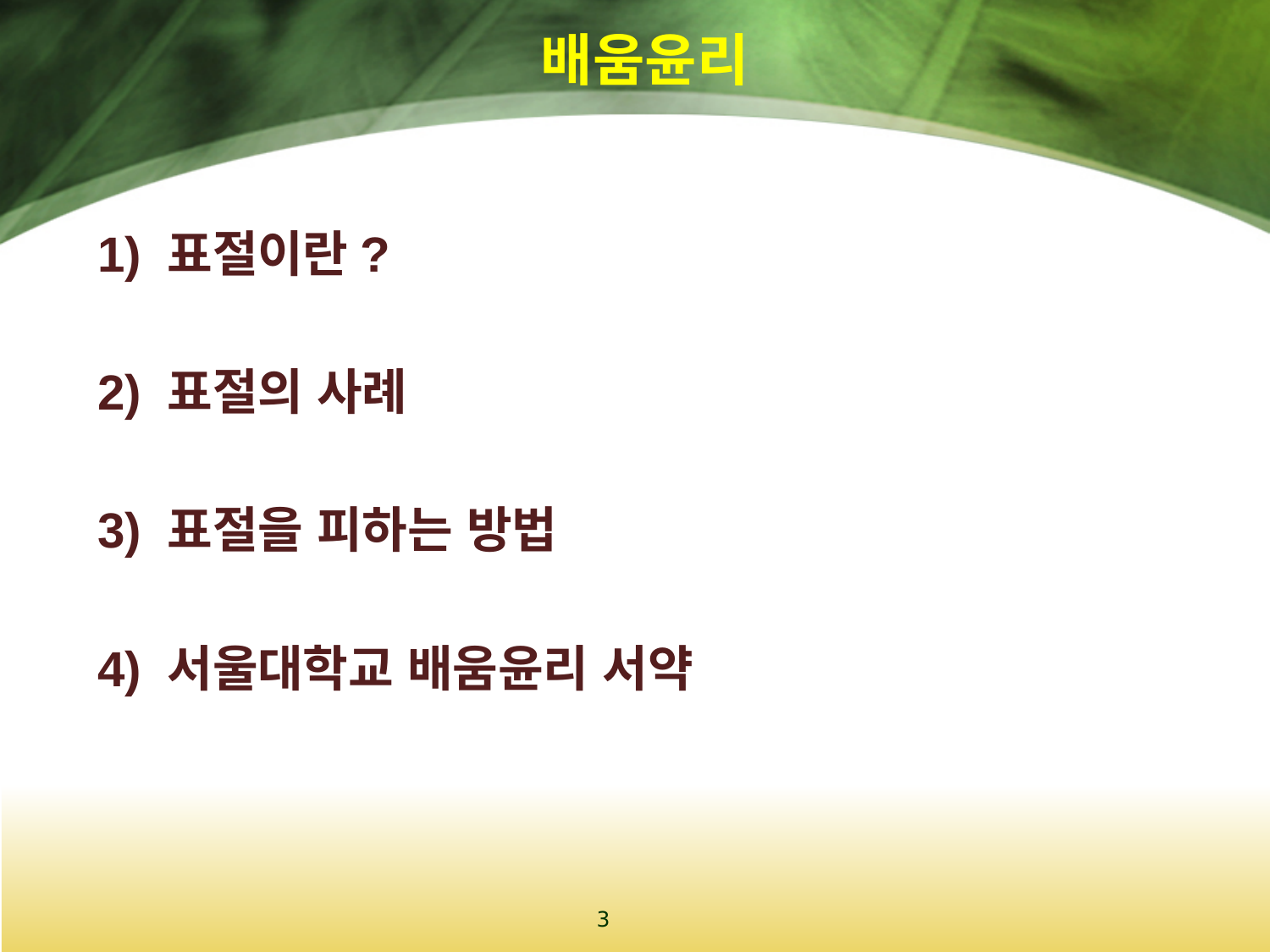

# 배움윤리
1) 표절이란?

2) 표절의 사례

3) 표절을 피하는 방법

4) 서울대학교 배움윤리 서약

3